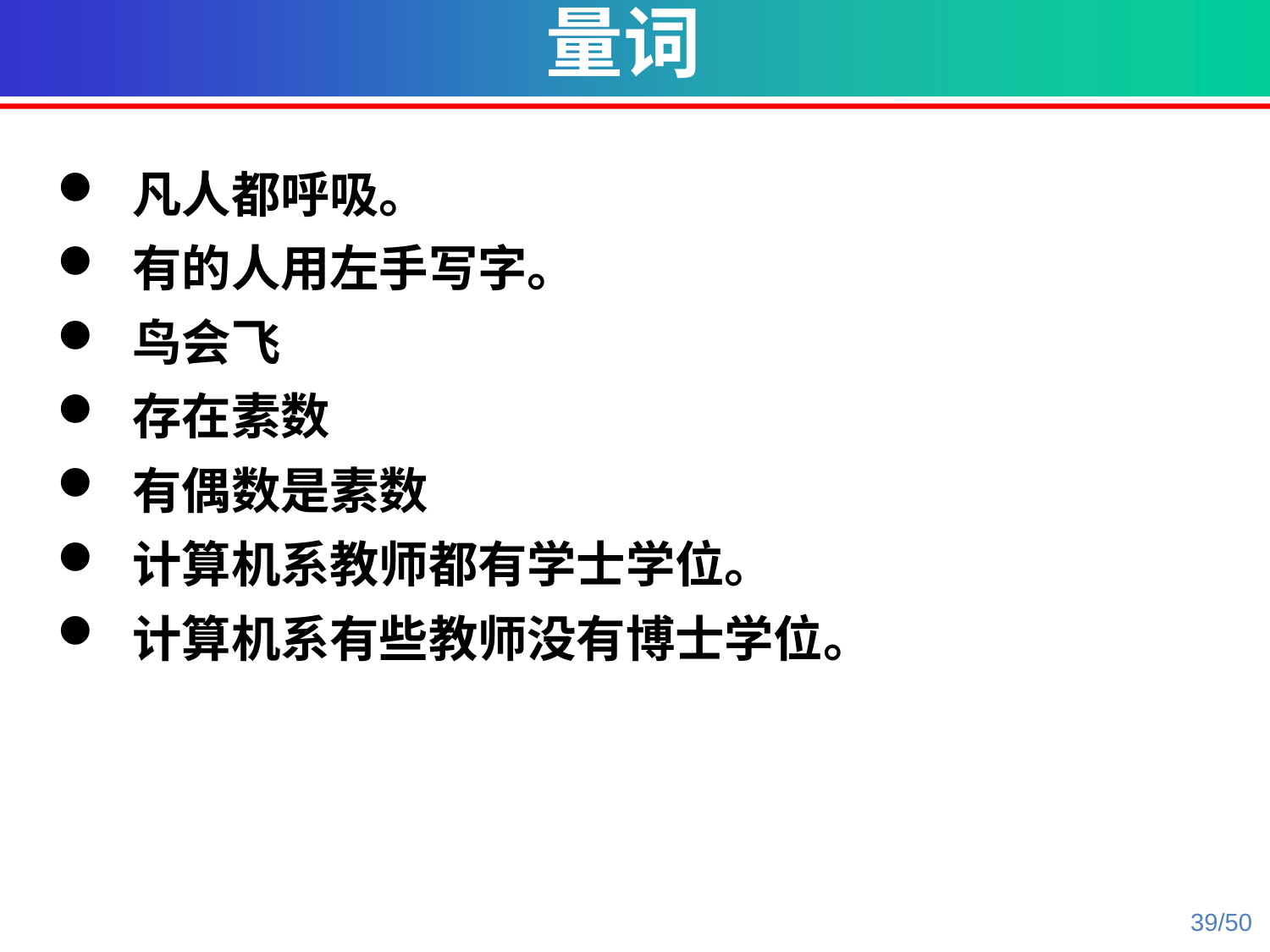

量词
凡人都呼吸。
有的人用左手写字。
鸟会飞
存在素数
有偶数是素数
计算机系教师都有学士学位。
计算机系有些教师没有博士学位。
39/50